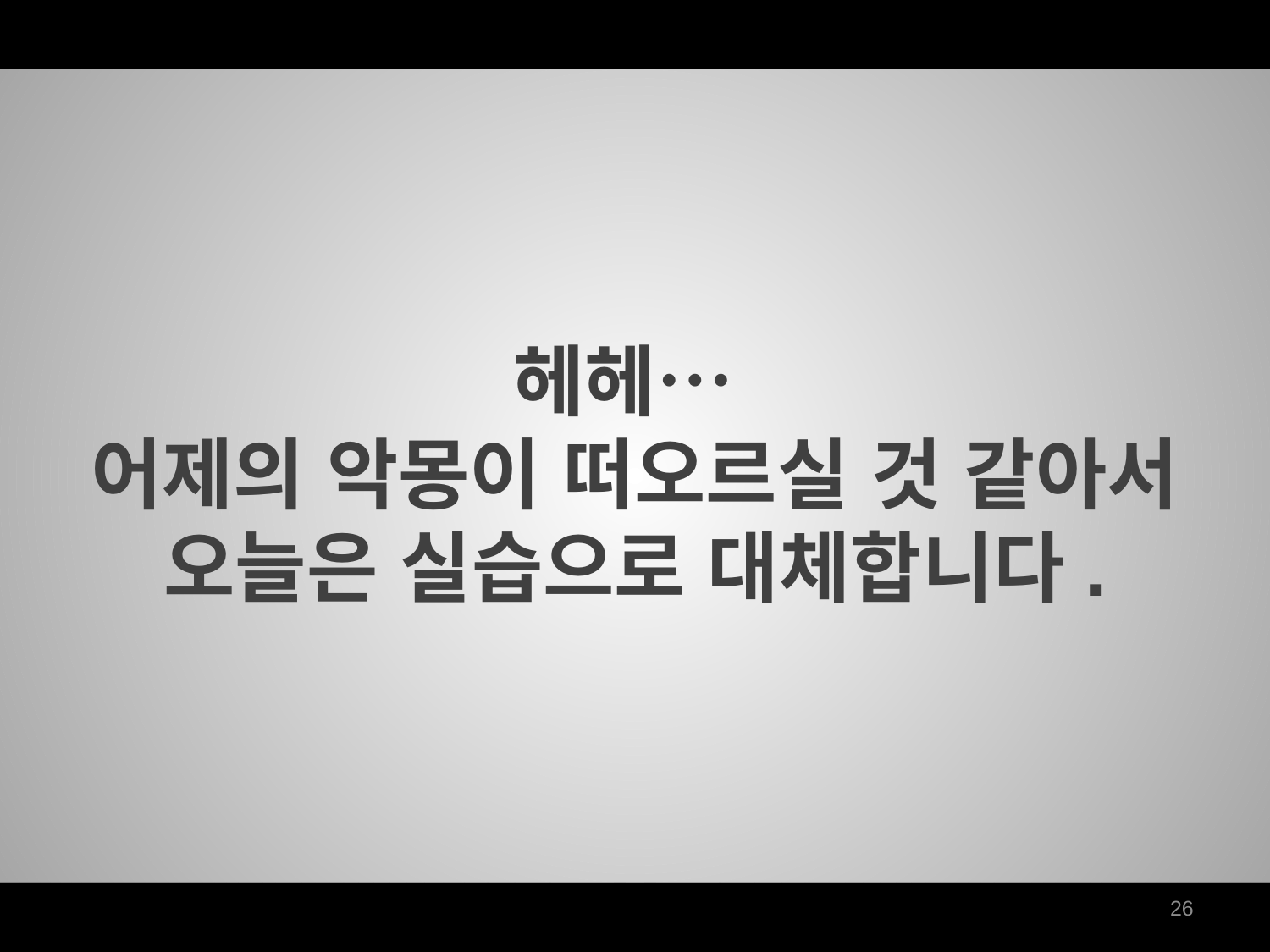

헤헤…
어제의 악몽이 떠오르실 것 같아서
오늘은 실습으로 대체합니다.

26